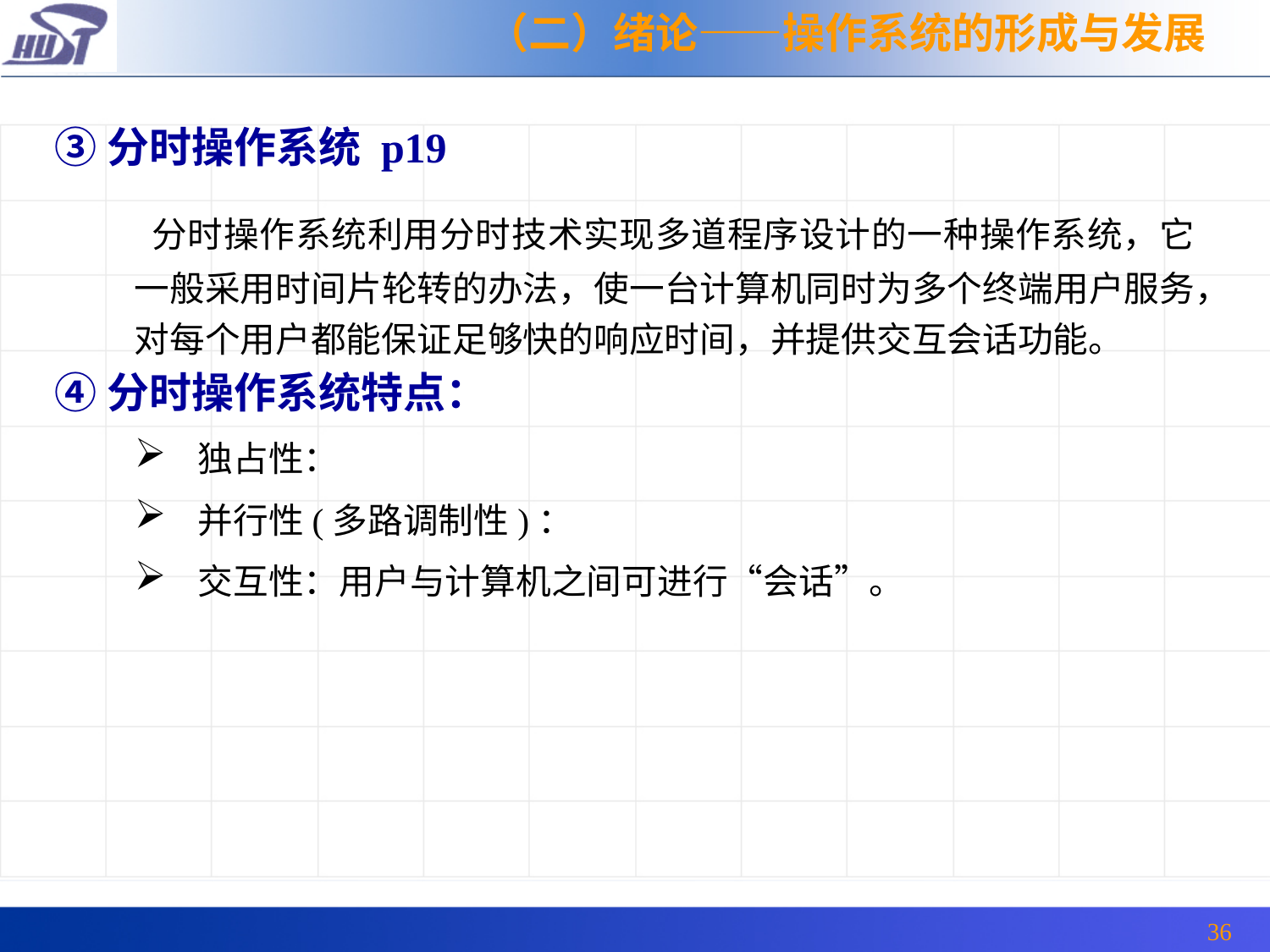

（二）绪论——操作系统的形成与发展
③分时操作系统 p19
	 分时操作系统利用分时技术实现多道程序设计的一种操作系统，它一般采用时间片轮转的办法，使一台计算机同时为多个终端用户服务，对每个用户都能保证足够快的响应时间，并提供交互会话功能。
④分时操作系统特点：
独占性：
并行性(多路调制性)：
交互性：用户与计算机之间可进行“会话”。
36